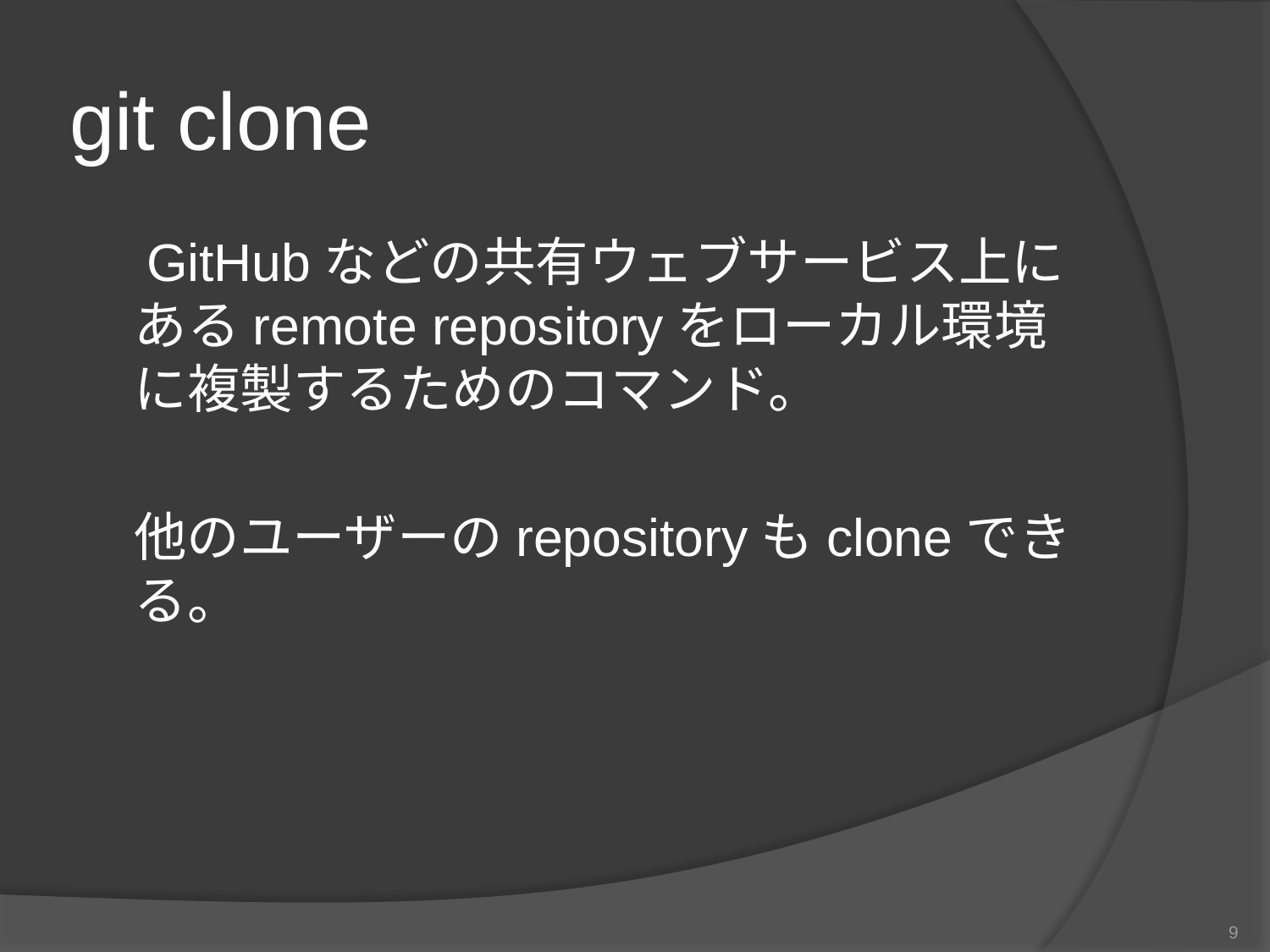

# git clone
　GitHubなどの共有ウェブサービス上にあるremote repositoryをローカル環境に複製するためのコマンド。

　他のユーザーのrepositoryもcloneできる。
9